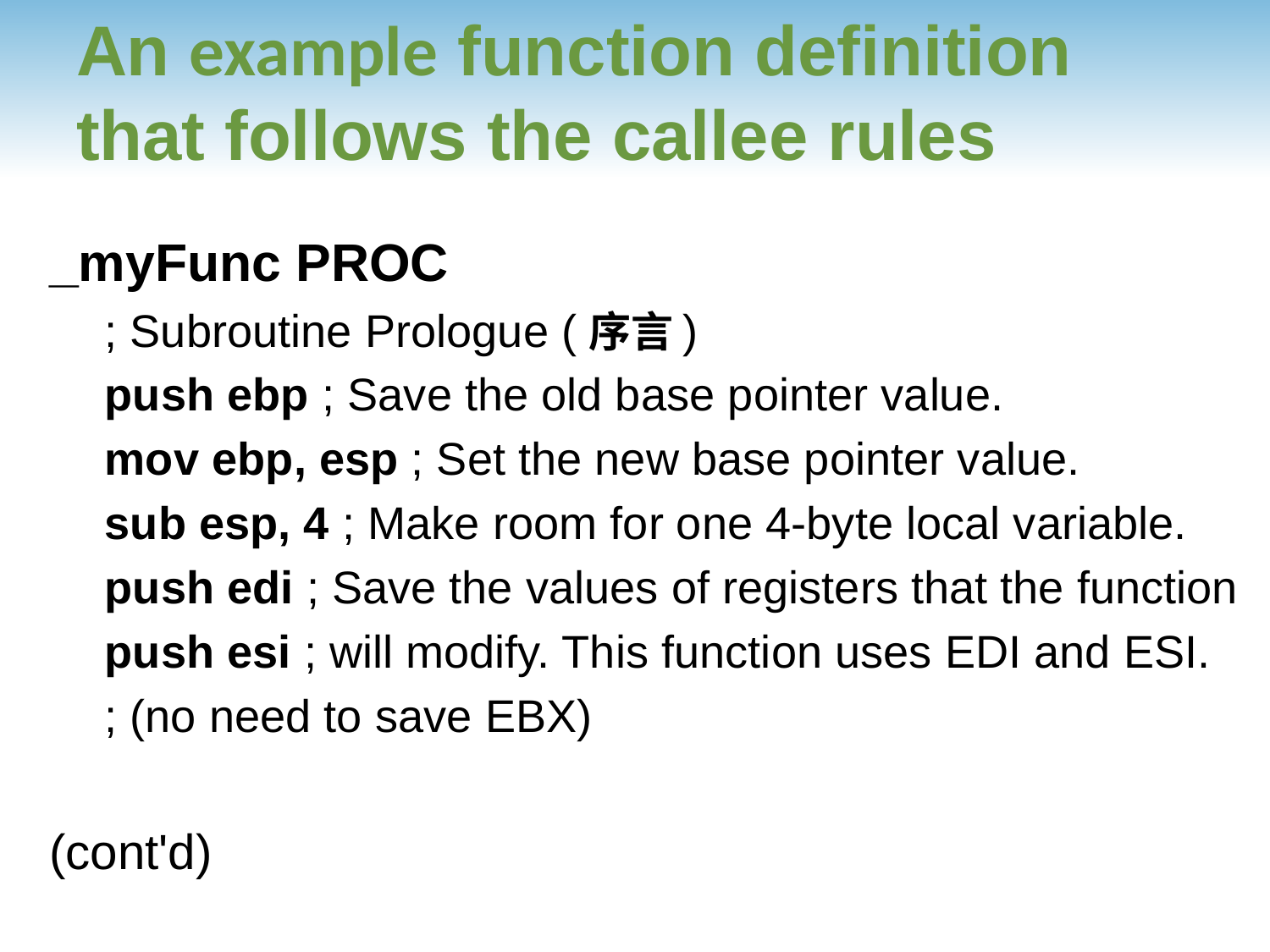

# An example function definition that follows the callee rules
_myFunc PROC
; Subroutine Prologue (序言)
push ebp ; Save the old base pointer value.
mov ebp, esp ; Set the new base pointer value.
sub esp, 4 ; Make room for one 4-byte local variable.
push edi ; Save the values of registers that the function
push esi ; will modify. This function uses EDI and ESI.
; (no need to save EBX)

(cont'd)